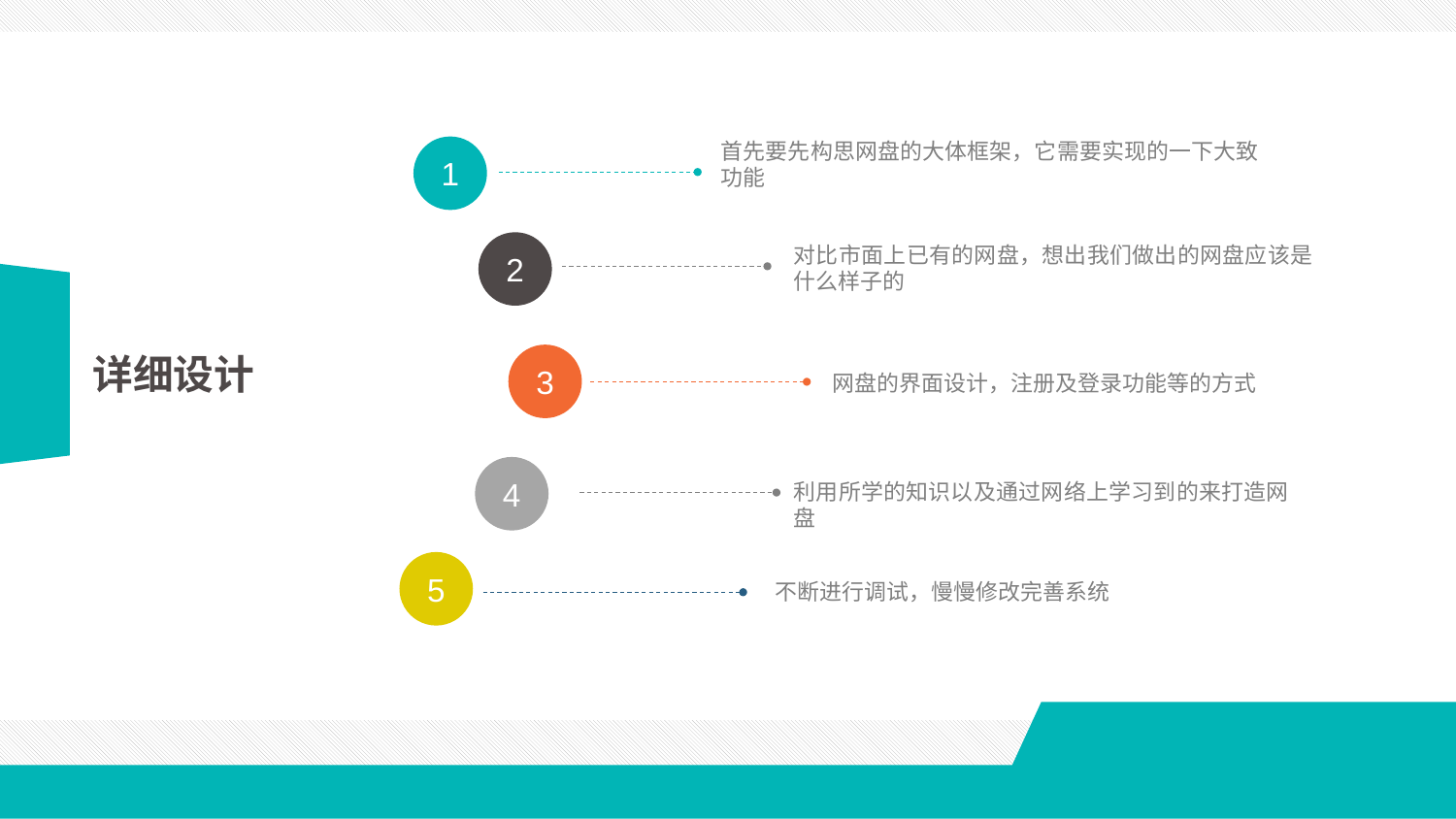

1
首先要先构思网盘的大体框架，它需要实现的一下大致功能
2
对比市面上已有的网盘，想出我们做出的网盘应该是什么样子的

详细设计
3
网盘的界面设计，注册及登录功能等的方式

4
利用所学的知识以及通过网络上学习到的来打造网盘
5
不断进行调试，慢慢修改完善系统